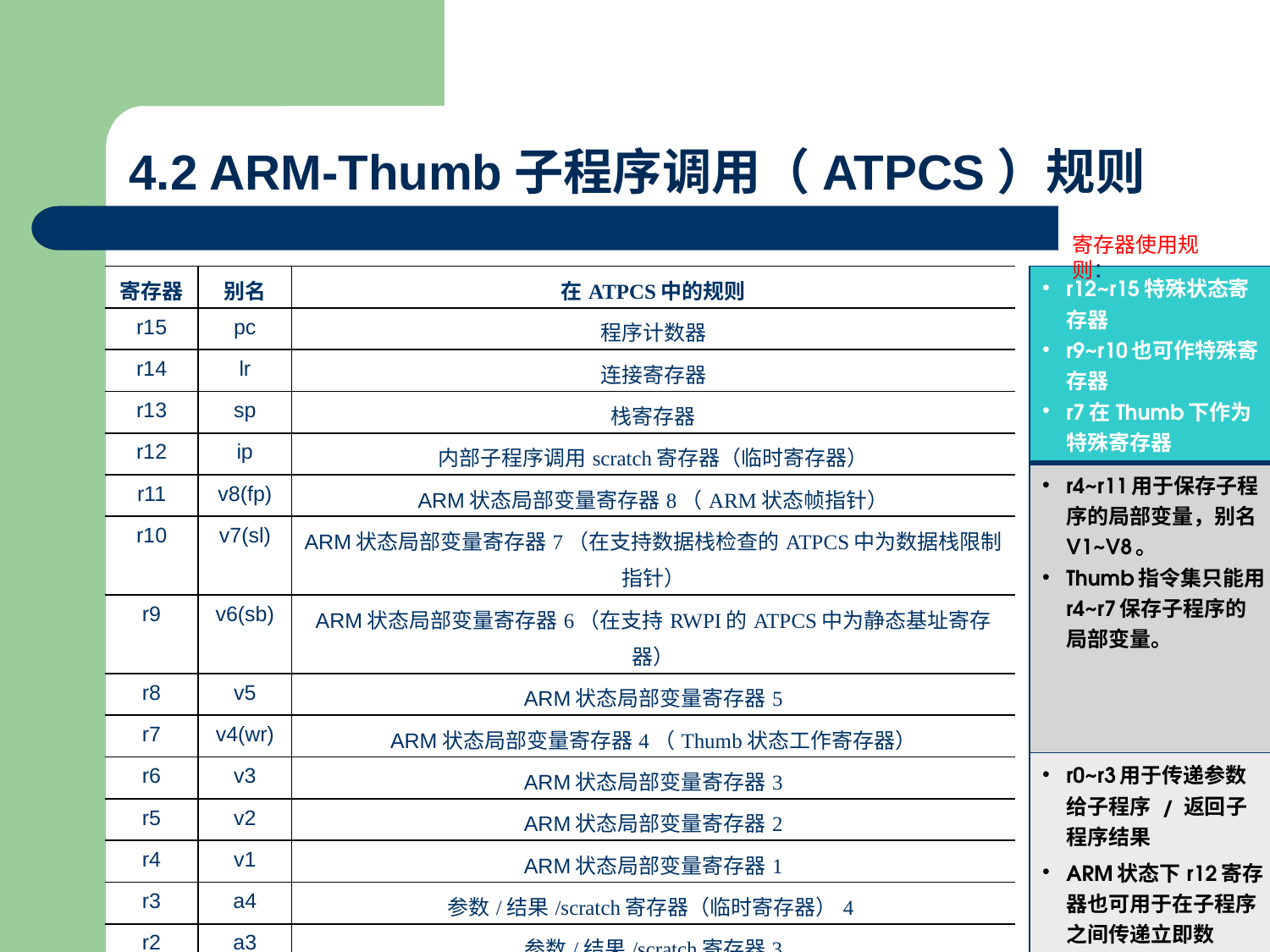

# 4.2 ARM-Thumb子程序调用（ATPCS）规则
寄存器使用规则：
| 寄存器 | 别名 | 在ATPCS中的规则 |
| --- | --- | --- |
| r15 | pc | 程序计数器 |
| r14 | lr | 连接寄存器 |
| r13 | sp | 栈寄存器 |
| r12 | ip | 内部子程序调用scratch寄存器（临时寄存器） |
| r11 | v8(fp) | ARM状态局部变量寄存器8（ARM状态帧指针） |
| r10 | v7(sl) | ARM状态局部变量寄存器7（在支持数据栈检查的ATPCS中为数据栈限制指针） |
| r9 | v6(sb) | ARM状态局部变量寄存器6（在支持RWPI的ATPCS中为静态基址寄存器） |
| r8 | v5 | ARM状态局部变量寄存器5 |
| r7 | v4(wr) | ARM状态局部变量寄存器4（Thumb状态工作寄存器） |
| r6 | v3 | ARM状态局部变量寄存器3 |
| r5 | v2 | ARM状态局部变量寄存器2 |
| r4 | v1 | ARM状态局部变量寄存器1 |
| r3 | a4 | 参数/结果/scratch寄存器（临时寄存器）4 |
| r2 | a3 | 参数/结果/scratch寄存器3 |
| r1 | a2 | 参数/结果/scratch寄存器2 |
| r0 | a1 | 参数/结果/scratch寄存器1 |
| r12~r15特殊状态寄存器 r9~r10也可作特殊寄存器 r7在Thumb下作为特殊寄存器 |
| --- |
| r4~r11用于保存子程序的局部变量，别名V1~V8。 Thumb指令集只能用r4~r7保存子程序的局部变量。 |
| r0~r3用于传递参数给子程序 / 返回子程序结果 ARM状态下r12寄存器也可用于在子程序之间传递立即数 |